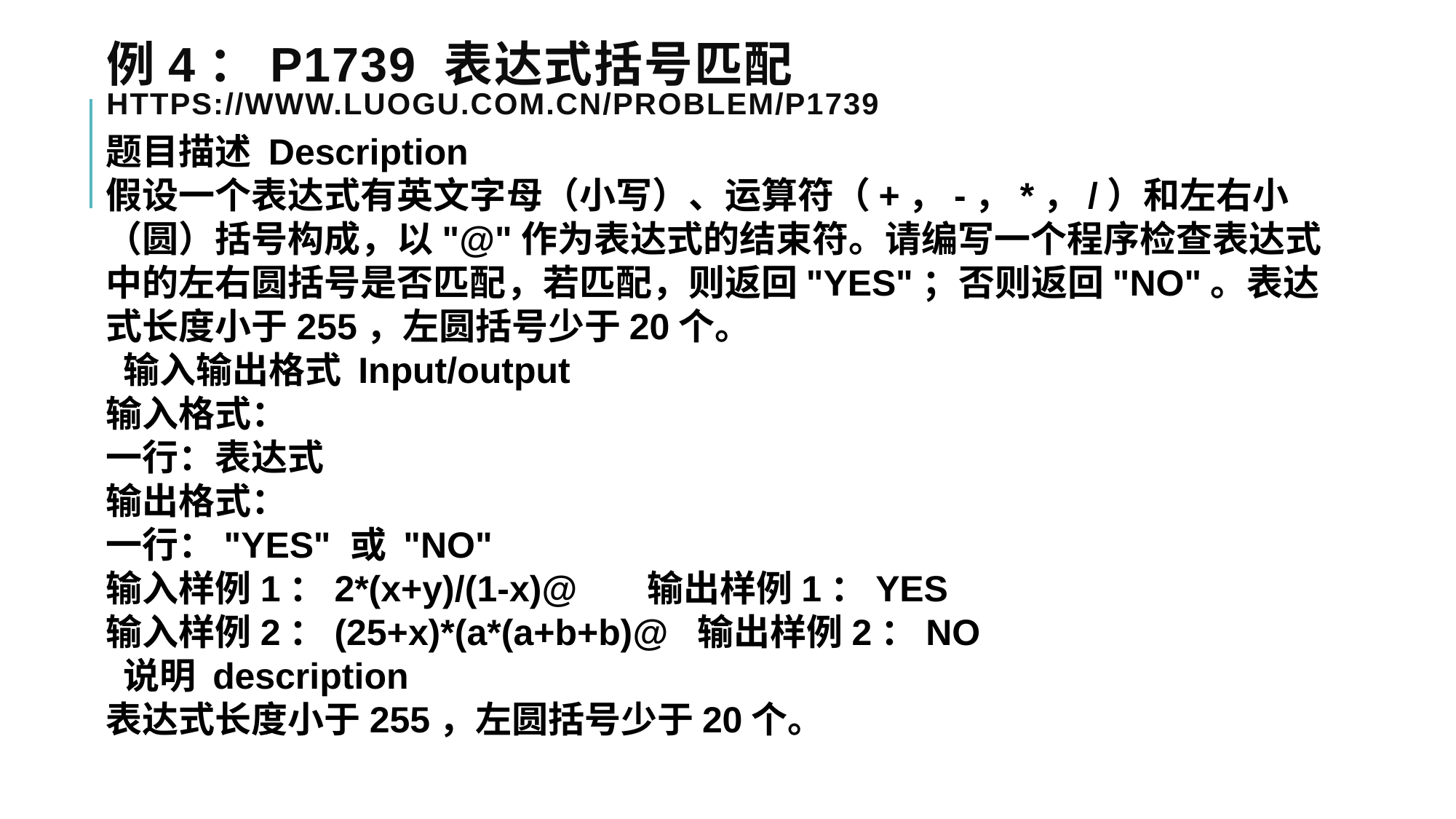

# 例4：P1739 表达式括号匹配 https://www.luogu.com.cn/problem/P1739
题目描述 Description
假设一个表达式有英文字母（小写）、运算符（+，-，*，/）和左右小（圆）括号构成，以"@"作为表达式的结束符。请编写一个程序检查表达式中的左右圆括号是否匹配，若匹配，则返回"YES"；否则返回"NO"。表达式长度小于255，左圆括号少于20个。
 输入输出格式 Input/output
输入格式：
一行：表达式
输出格式：
一行："YES" 或 "NO"
输入样例1：2*(x+y)/(1-x)@      输出样例1：YES
输入样例2：(25+x)*(a*(a+b+b)@  输出样例2：NO
 说明 description
表达式长度小于255，左圆括号少于20个。